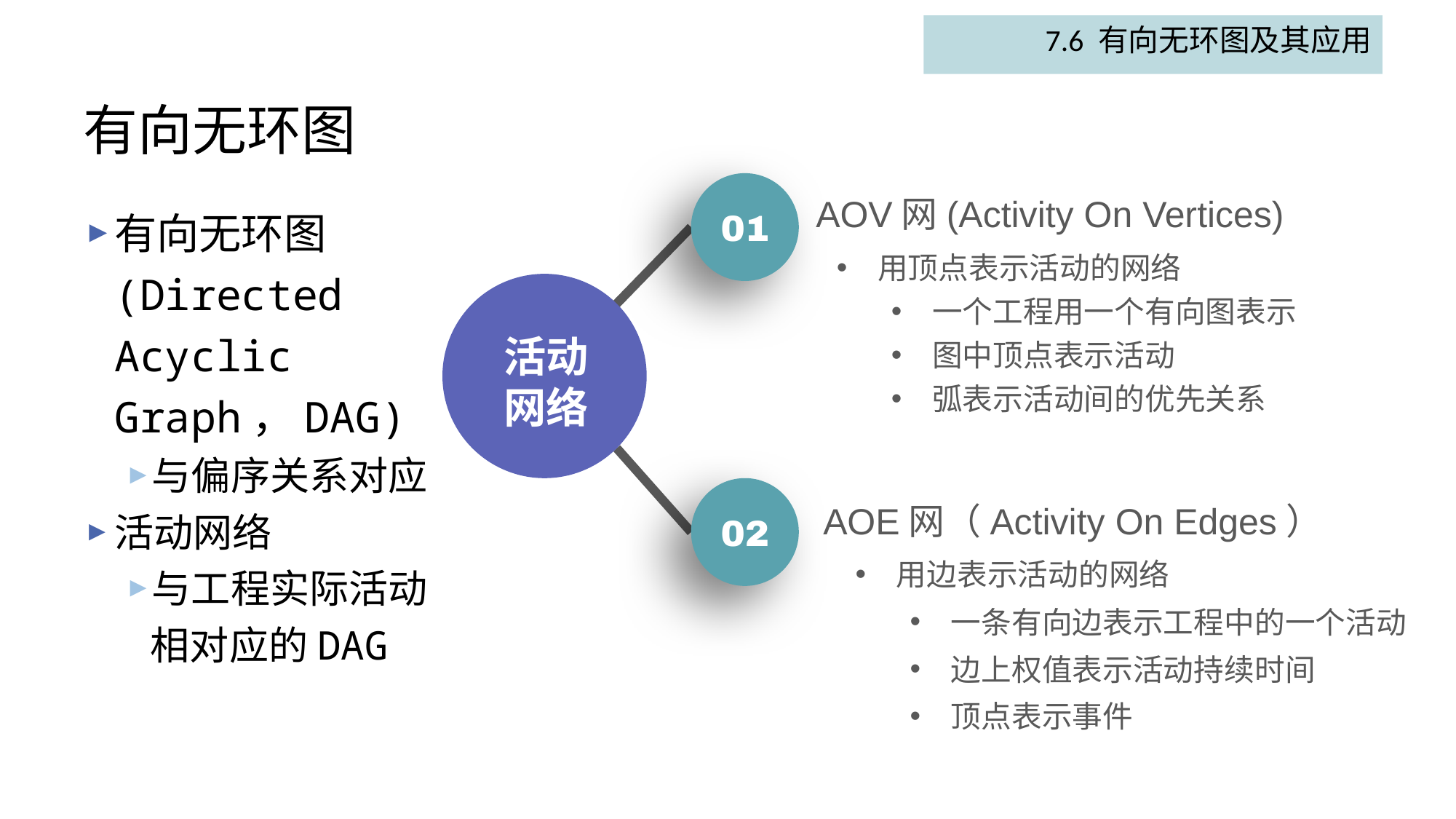

7.6 有向无环图及其应用
# 有向无环图
AOV网(Activity On Vertices)
01
有向无环图(Directed Acyclic Graph，DAG)
与偏序关系对应
活动网络
与工程实际活动相对应的DAG
用顶点表示活动的网络
一个工程用一个有向图表示
图中顶点表示活动
弧表示活动间的优先关系

活动
网络
AOE网（Activity On Edges）
02
用边表示活动的网络
一条有向边表示工程中的一个活动
边上权值表示活动持续时间
顶点表示事件